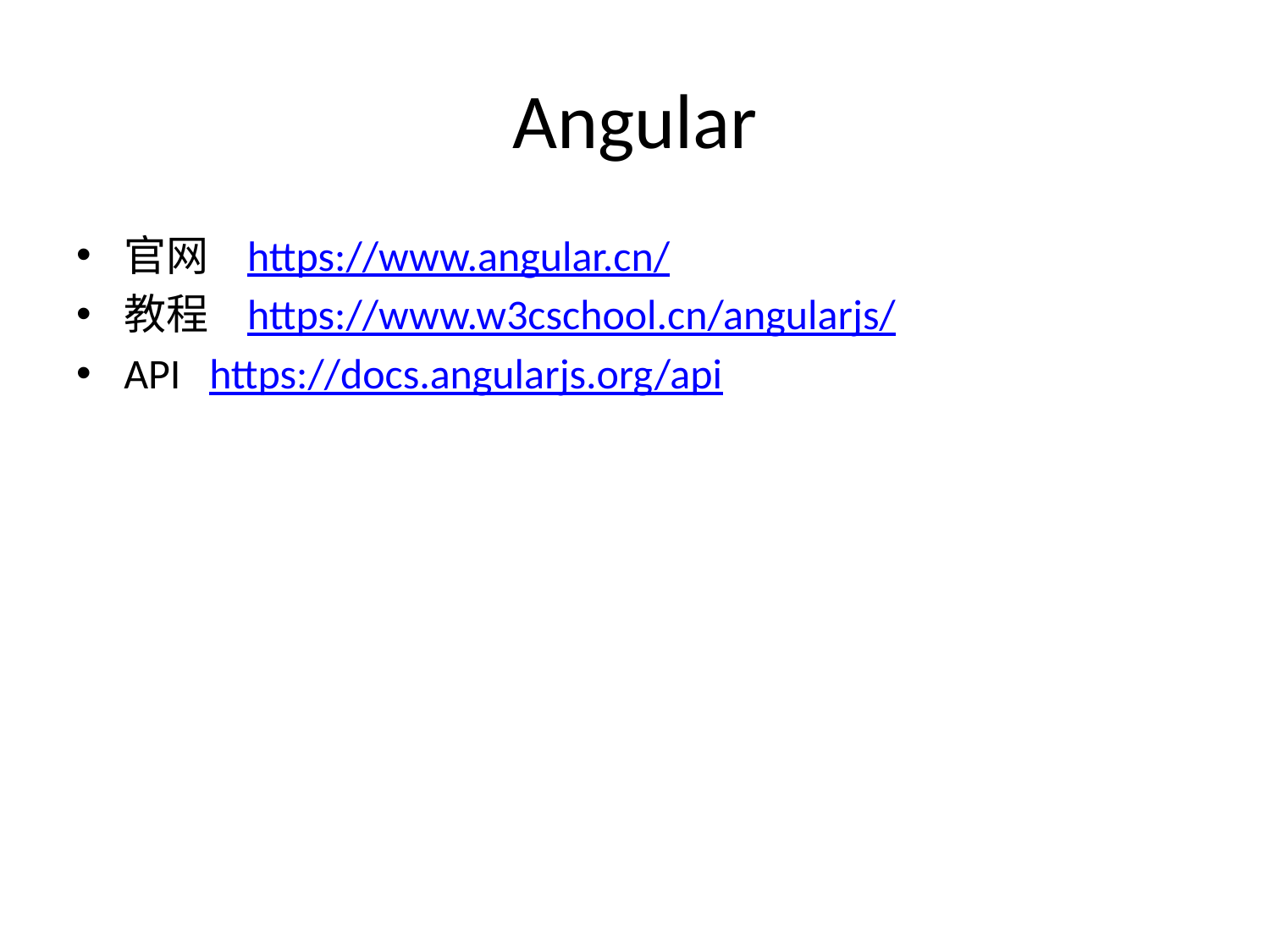

# Angular
官网   https://www.angular.cn/
教程   https://www.w3cschool.cn/angularjs/
API   https://docs.angularjs.org/api